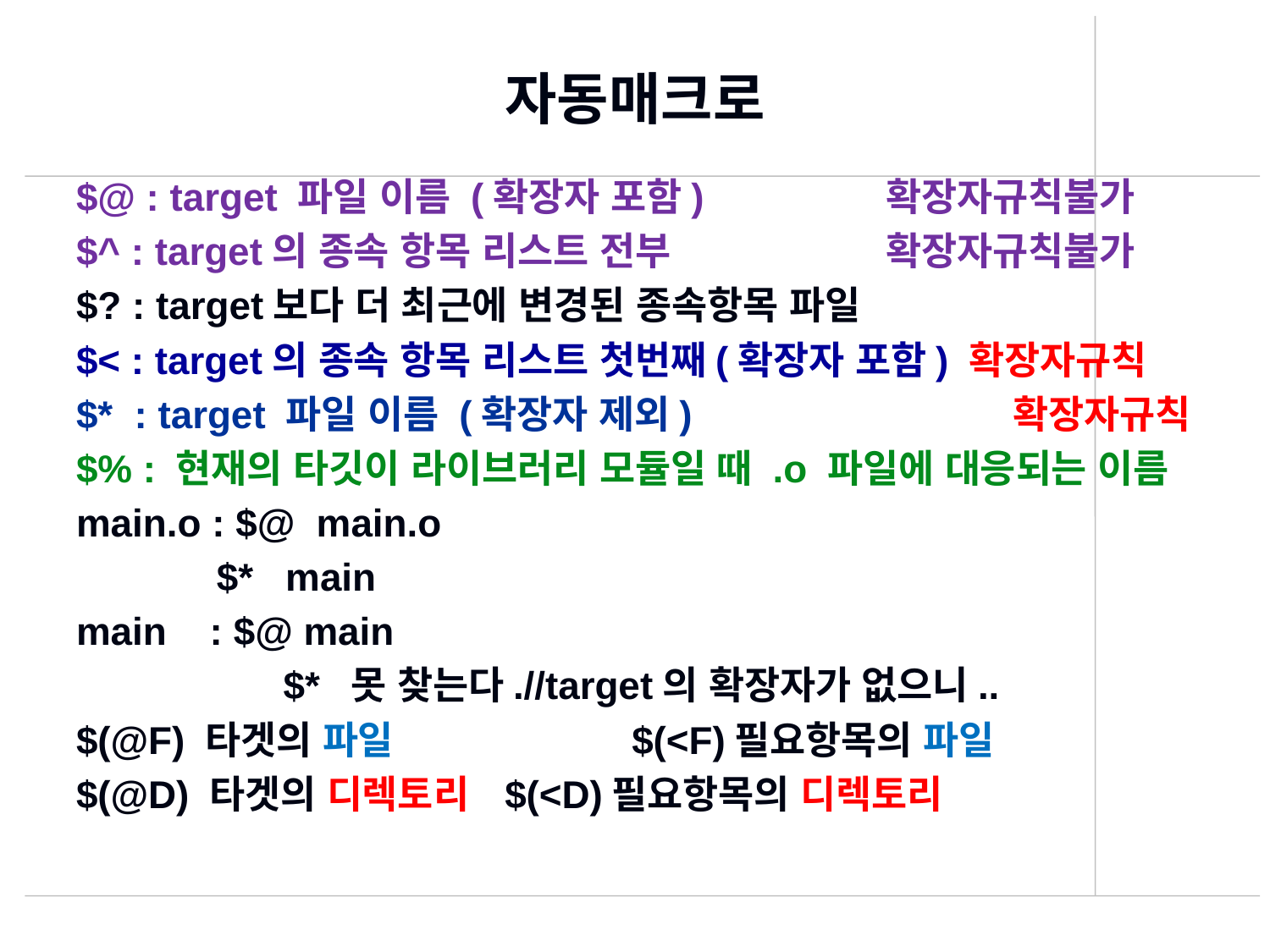

# 자동매크로
$@ : target 파일 이름 (확장자 포함)		확장자규칙불가
$^ : target의 종속 항목 리스트 전부 		확장자규칙불가
$? : target보다 더 최근에 변경된 종속항목 파일
$< : target의 종속 항목 리스트 첫번째(확장자 포함) 확장자규칙
$*  : target 파일 이름 (확장자 제외) 			확장자규칙
$% : 현재의 타깃이 라이브러리 모듈일 때 .o 파일에 대응되는 이름
main.o : $@  main.o
             $*   main
main    : $@ main
		   $*  못 찾는다.//target의 확장자가 없으니..
$(@F) 타겟의 파일 		$(<F)필요항목의 파일
$(@D) 타겟의 디렉토리 	$(<D)필요항목의 디렉토리
441